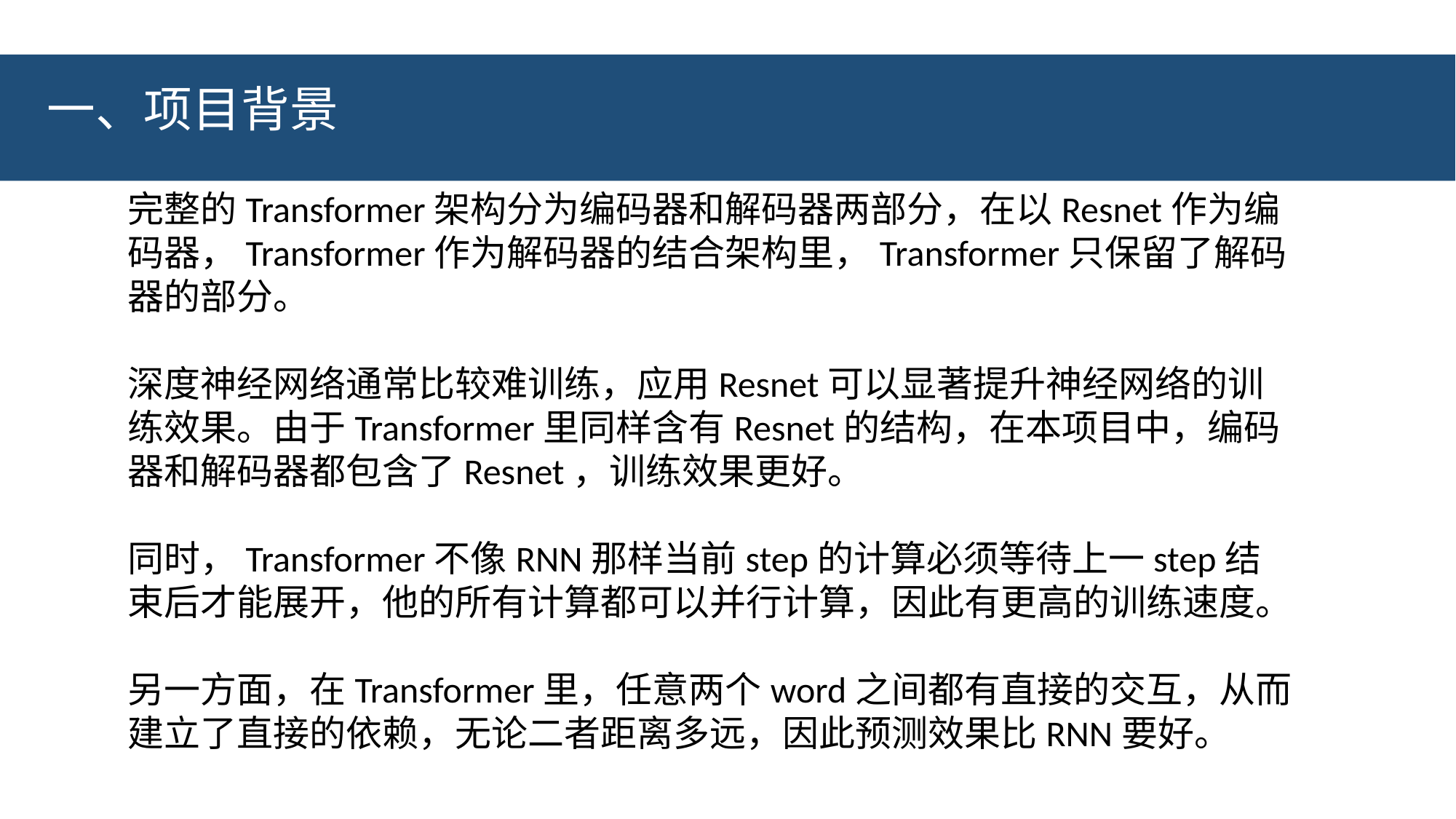

# 一、项目背景
完整的Transformer架构分为编码器和解码器两部分，在以Resnet作为编码器，Transformer作为解码器的结合架构里，Transformer只保留了解码器的部分。

深度神经网络通常比较难训练，应用Resnet可以显著提升神经网络的训练效果。由于Transformer里同样含有Resnet的结构，在本项目中，编码器和解码器都包含了Resnet，训练效果更好。

同时，Transformer不像RNN那样当前step的计算必须等待上一step结束后才能展开，他的所有计算都可以并行计算，因此有更高的训练速度。

另一方面，在Transformer里，任意两个word之间都有直接的交互，从而建立了直接的依赖，无论二者距离多远，因此预测效果比RNN要好。